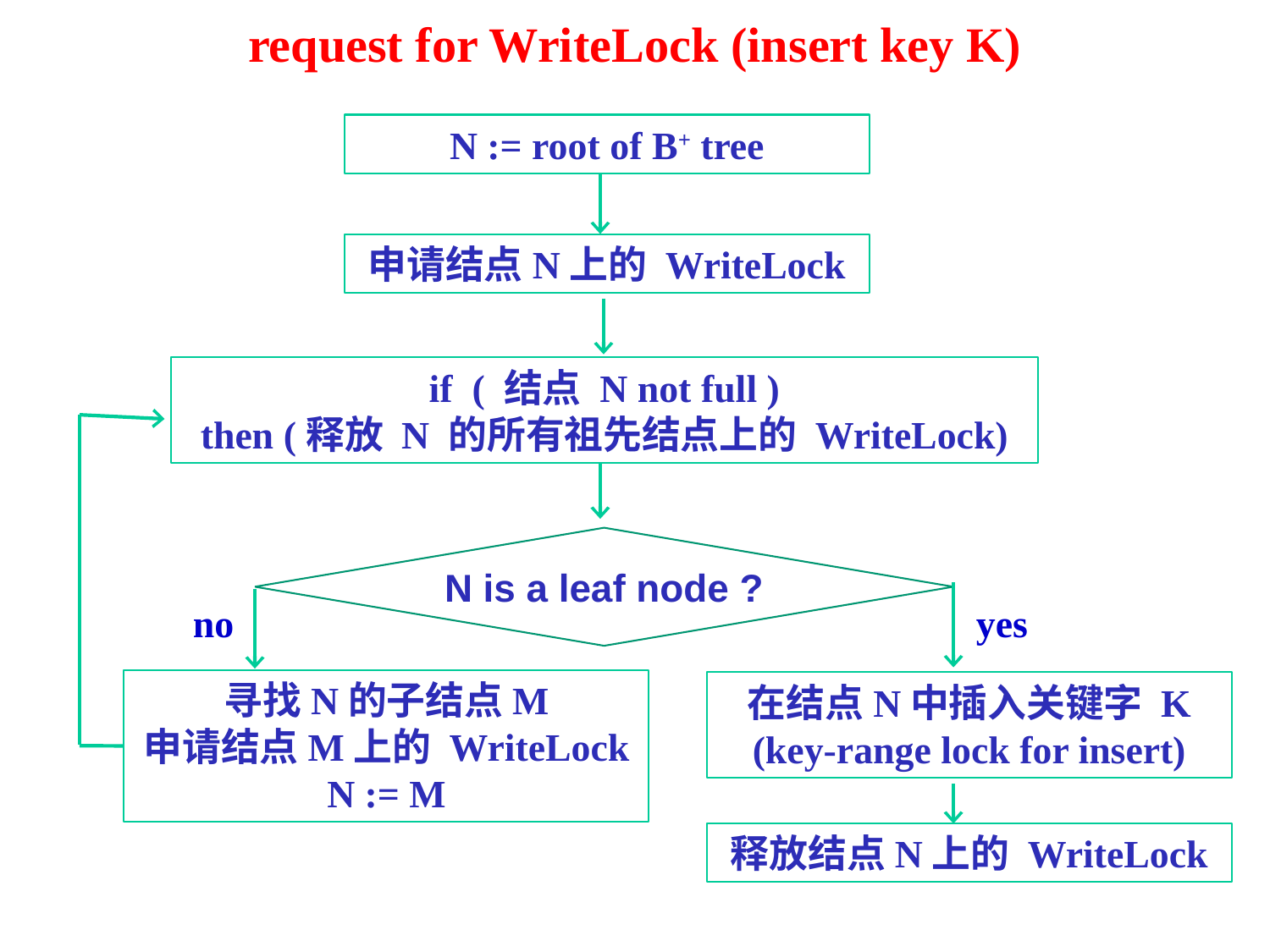

request for WriteLock (insert key K)
N := root of B+ tree
申请结点N上的 WriteLock
if  ( 结点 N not full )
then (释放 N 的所有祖先结点上的 WriteLock)
N is a leaf node ?
yes
在结点N中插入关键字 K
(key-range lock for insert)
no
寻找N的子结点M
申请结点M上的 WriteLock
N := M
释放结点N上的 WriteLock